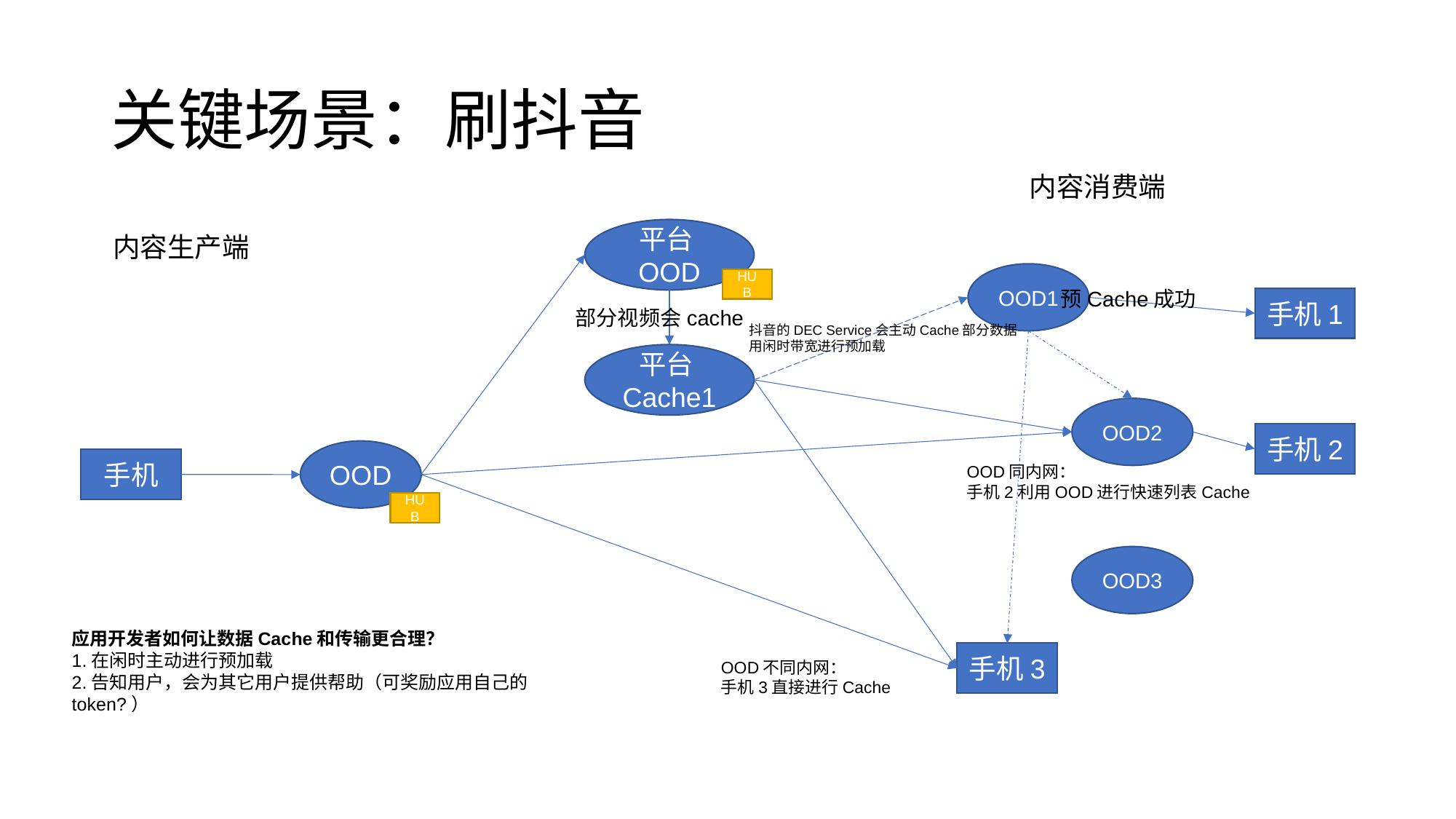

# 关键场景：刷抖音
内容消费端
平台OOD
内容生产端
OOD1
HUB
预Cache成功
手机1
部分视频会cache
抖音的DEC Service会主动Cache部分数据
用闲时带宽进行预加载
平台Cache1
OOD2
手机2
OOD
手机
OOD同内网：
手机2利用OOD进行快速列表Cache
HUB
OOD3
应用开发者如何让数据Cache和传输更合理？
1.在闲时主动进行预加载
2.告知用户，会为其它用户提供帮助（可奖励应用自己的token?）
手机3
OOD不同内网：
手机3直接进行Cache